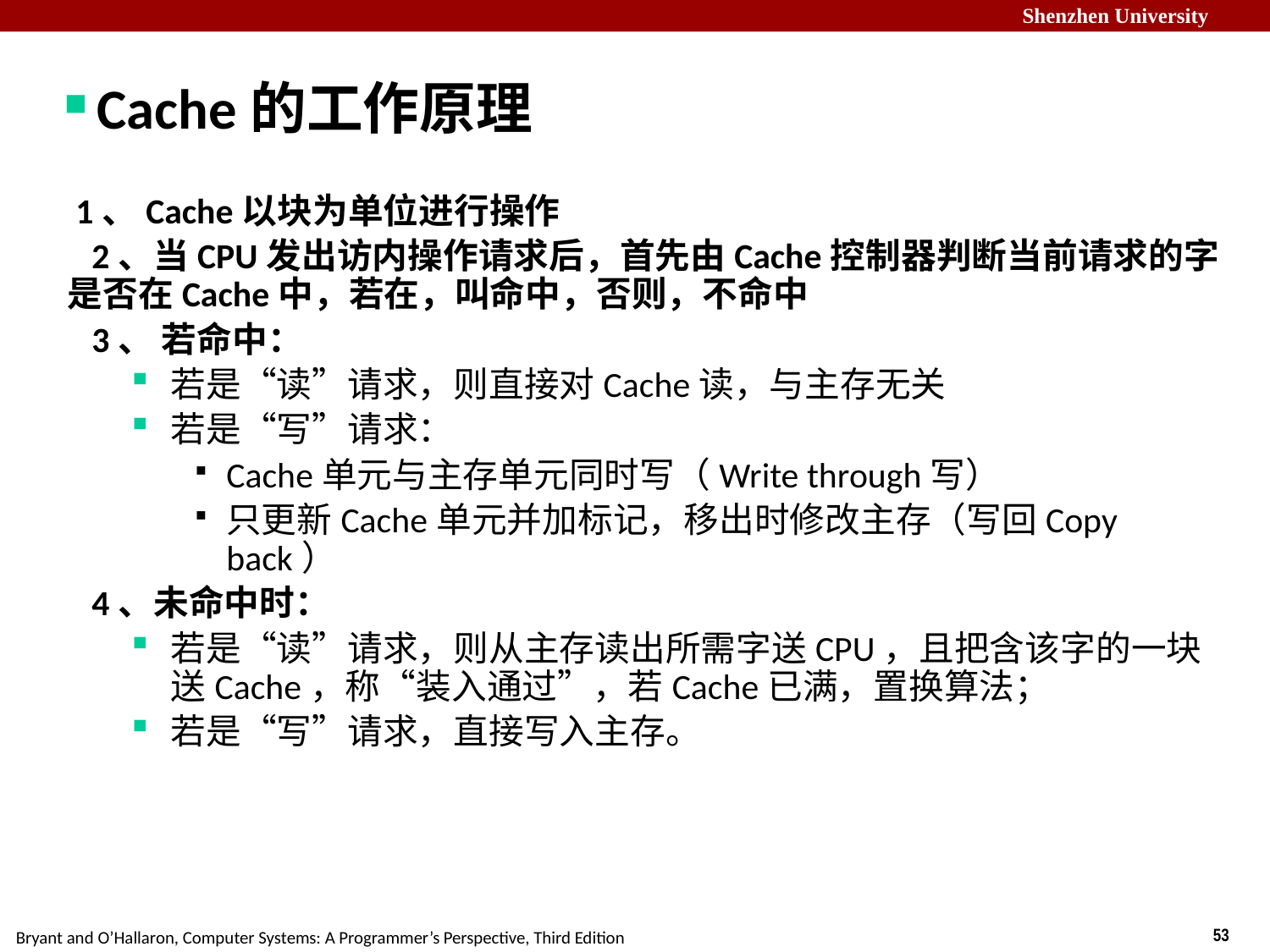

Cache的工作原理

 1、Cache以块为单位进行操作
   2、当CPU发出访内操作请求后，首先由Cache控制器判断当前请求的字是否在Cache中，若在，叫命中，否则，不命中
   3、 若命中：
若是“读”请求，则直接对Cache读，与主存无关
若是“写”请求：
Cache单元与主存单元同时写（Write through写）
只更新Cache单元并加标记，移出时修改主存（写回Copy back）
   4、未命中时：
若是“读”请求，则从主存读出所需字送CPU，且把含该字的一块送Cache，称“装入通过”，若Cache已满，置换算法；
若是“写”请求，直接写入主存。